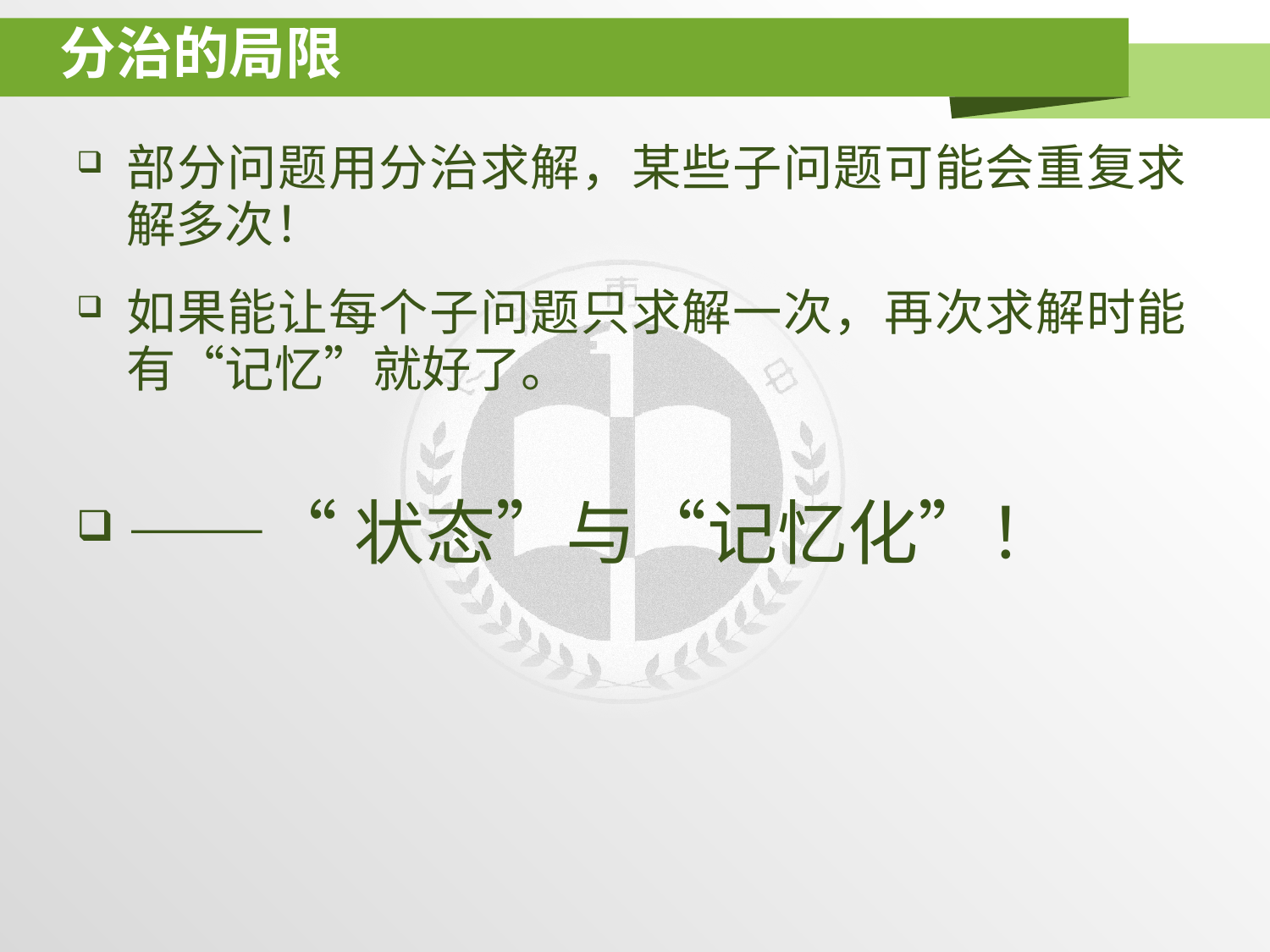

# 分治的局限
部分问题用分治求解，某些子问题可能会重复求解多次！
如果能让每个子问题只求解一次，再次求解时能有“记忆”就好了。

——“状态”与“记忆化”！